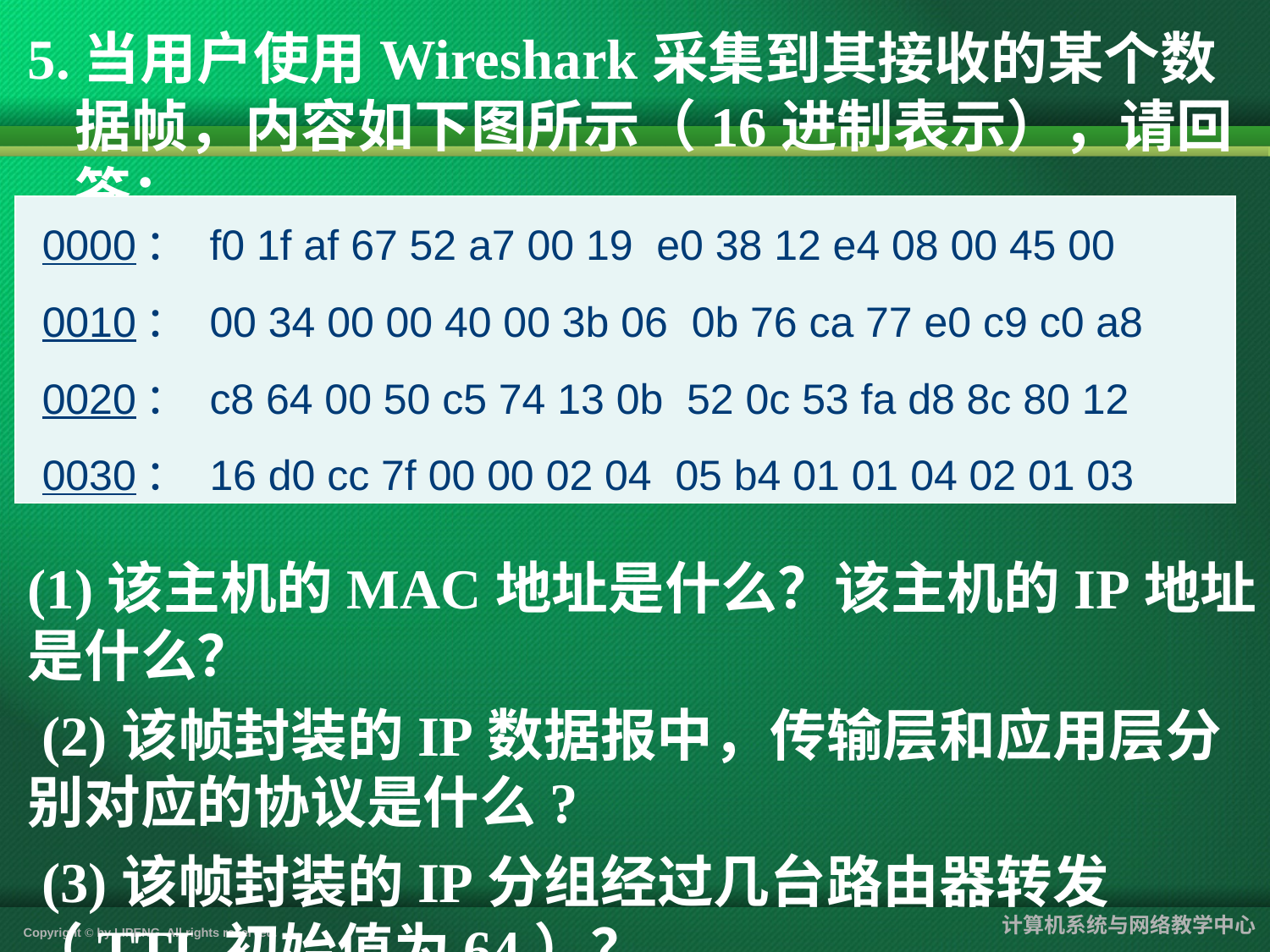

5.当用户使用Wireshark采集到其接收的某个数据帧，内容如下图所示（16进制表示），请回答：

(1)该主机的MAC地址是什么？该主机的IP地址是什么？
 (2)该帧封装的IP数据报中，传输层和应用层分别对应的协议是什么?
 (3)该帧封装的IP分组经过几台路由器转发（TTL初始值为64）？

| 0000： f0 1f af 67 52 a7 00 19 e0 38 12 e4 08 00 45 00 0010： 00 34 00 00 40 00 3b 06 0b 76 ca 77 e0 c9 c0 a8 0020： c8 64 00 50 c5 74 13 0b 52 0c 53 fa d8 8c 80 12 0030： 16 d0 cc 7f 00 00 02 04 05 b4 01 01 04 02 01 03 |
| --- |